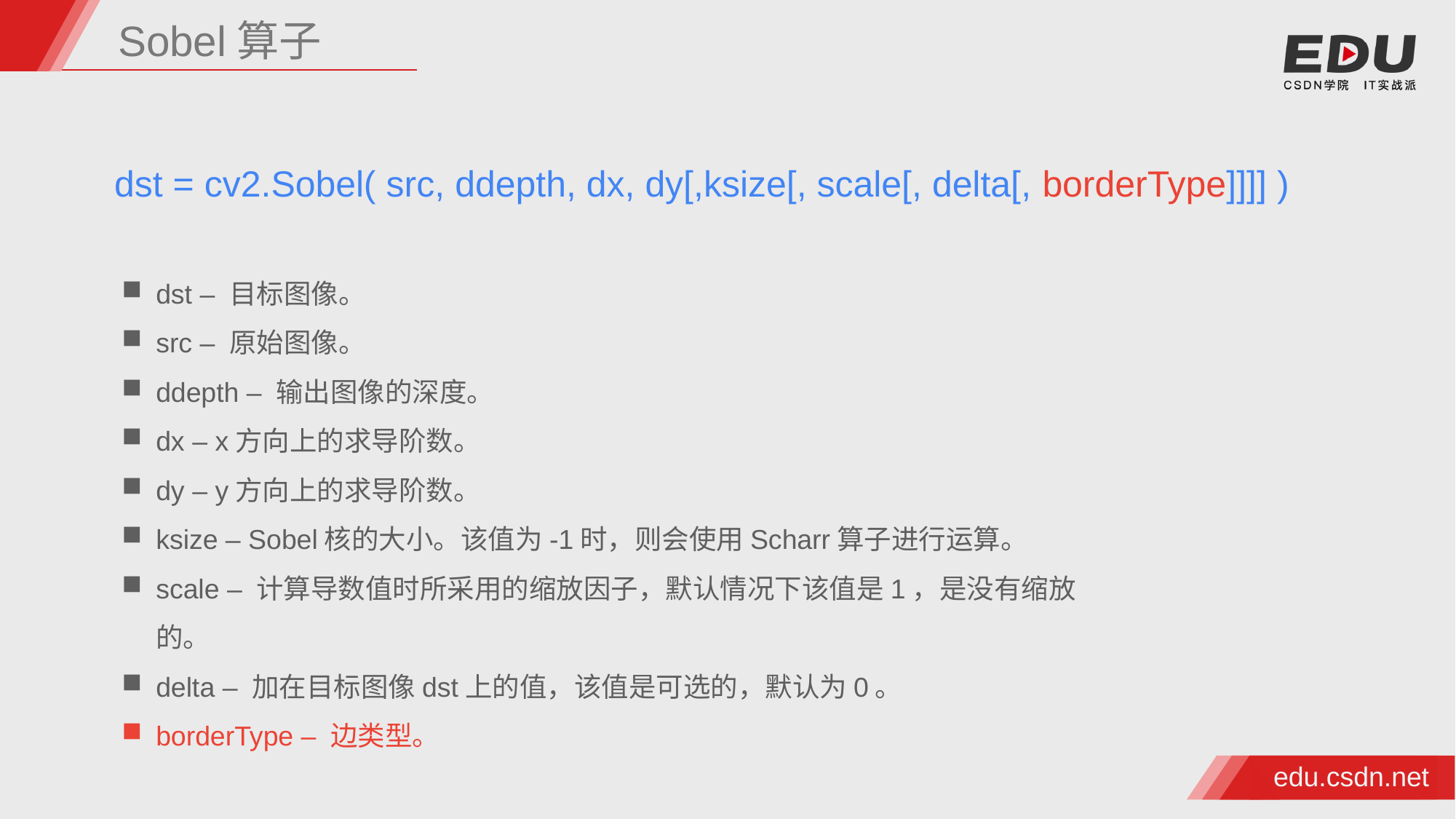

Sobel算子
dst = cv2.Sobel( src, ddepth, dx, dy[,ksize[, scale[, delta[, borderType]]]] )
dst – 目标图像。
src – 原始图像。
ddepth – 输出图像的深度。
dx – x方向上的求导阶数。
dy – y方向上的求导阶数。
ksize – Sobel核的大小。该值为-1时，则会使用Scharr算子进行运算。
scale – 计算导数值时所采用的缩放因子，默认情况下该值是1，是没有缩放的。
delta – 加在目标图像dst上的值，该值是可选的，默认为0。
borderType – 边类型。